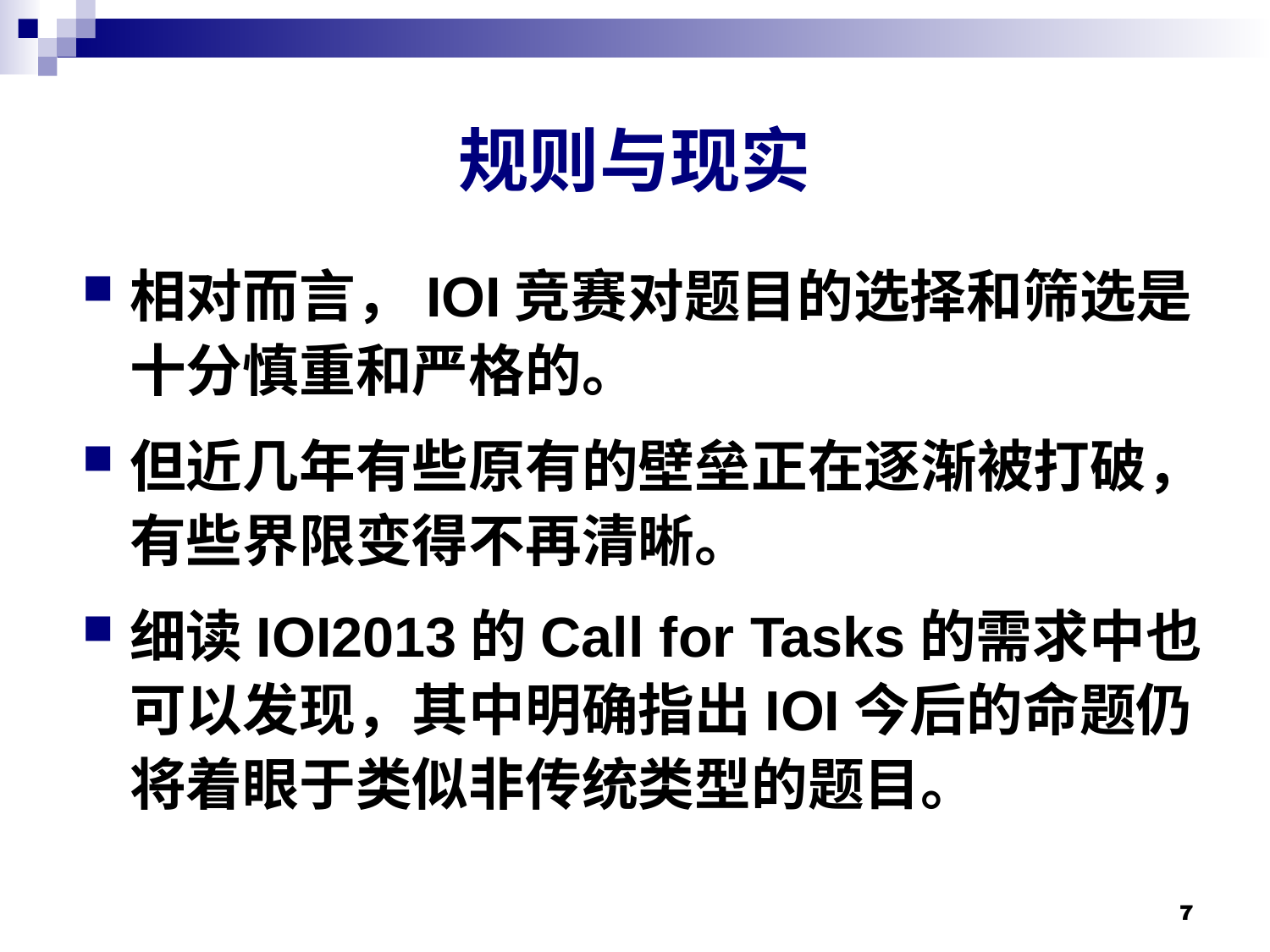

# 规则与现实
相对而言，IOI竞赛对题目的选择和筛选是十分慎重和严格的。
但近几年有些原有的壁垒正在逐渐被打破，有些界限变得不再清晰。
细读IOI2013的Call for Tasks的需求中也可以发现，其中明确指出IOI今后的命题仍将着眼于类似非传统类型的题目。
7